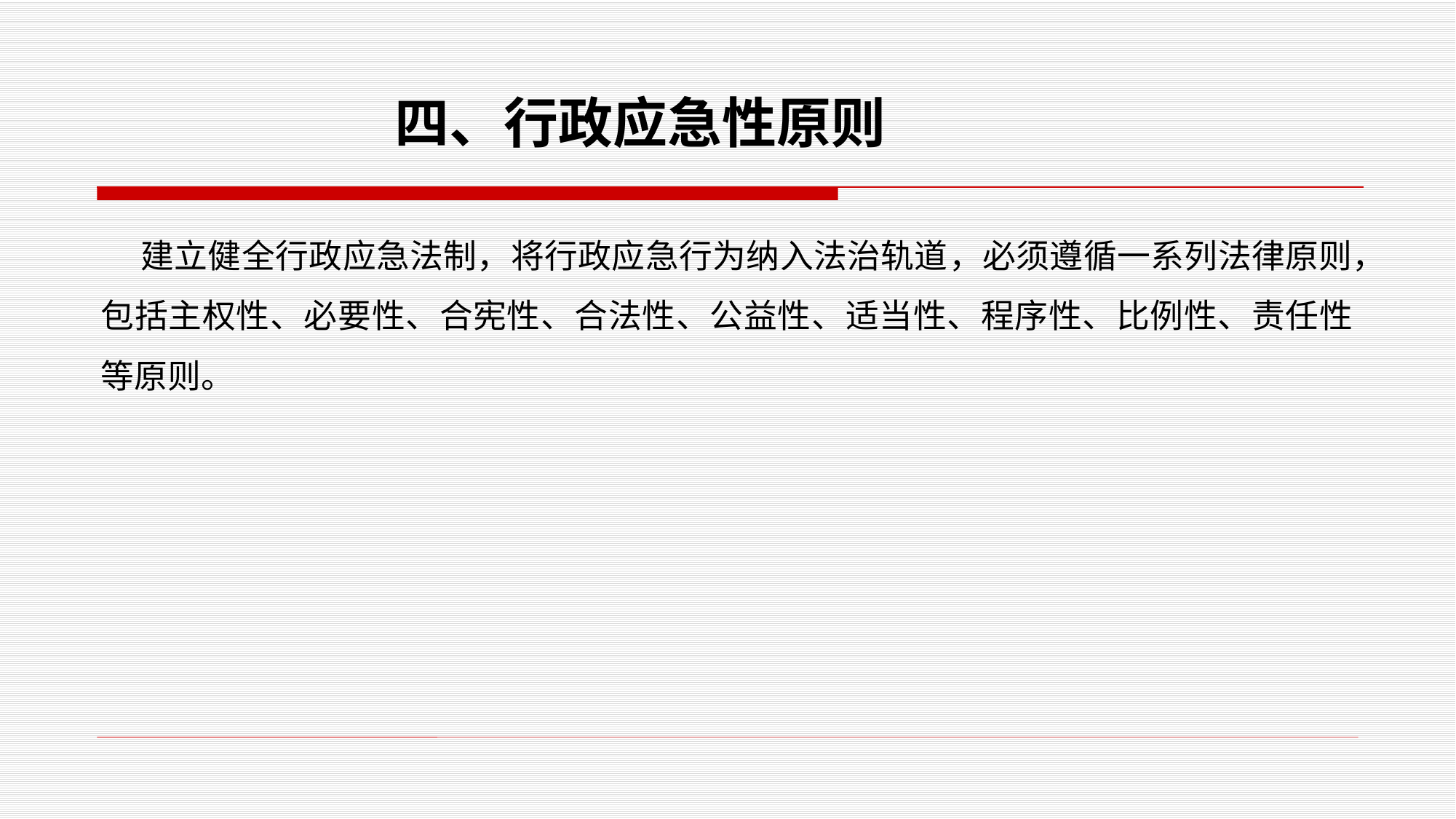

#
四、行政应急性原则
    建立健全行政应急法制，将行政应急行为纳入法治轨道，必须遵循一系列法律原则，包括主权性、必要性、合宪性、合法性、公益性、适当性、程序性、比例性、责任性等原则。